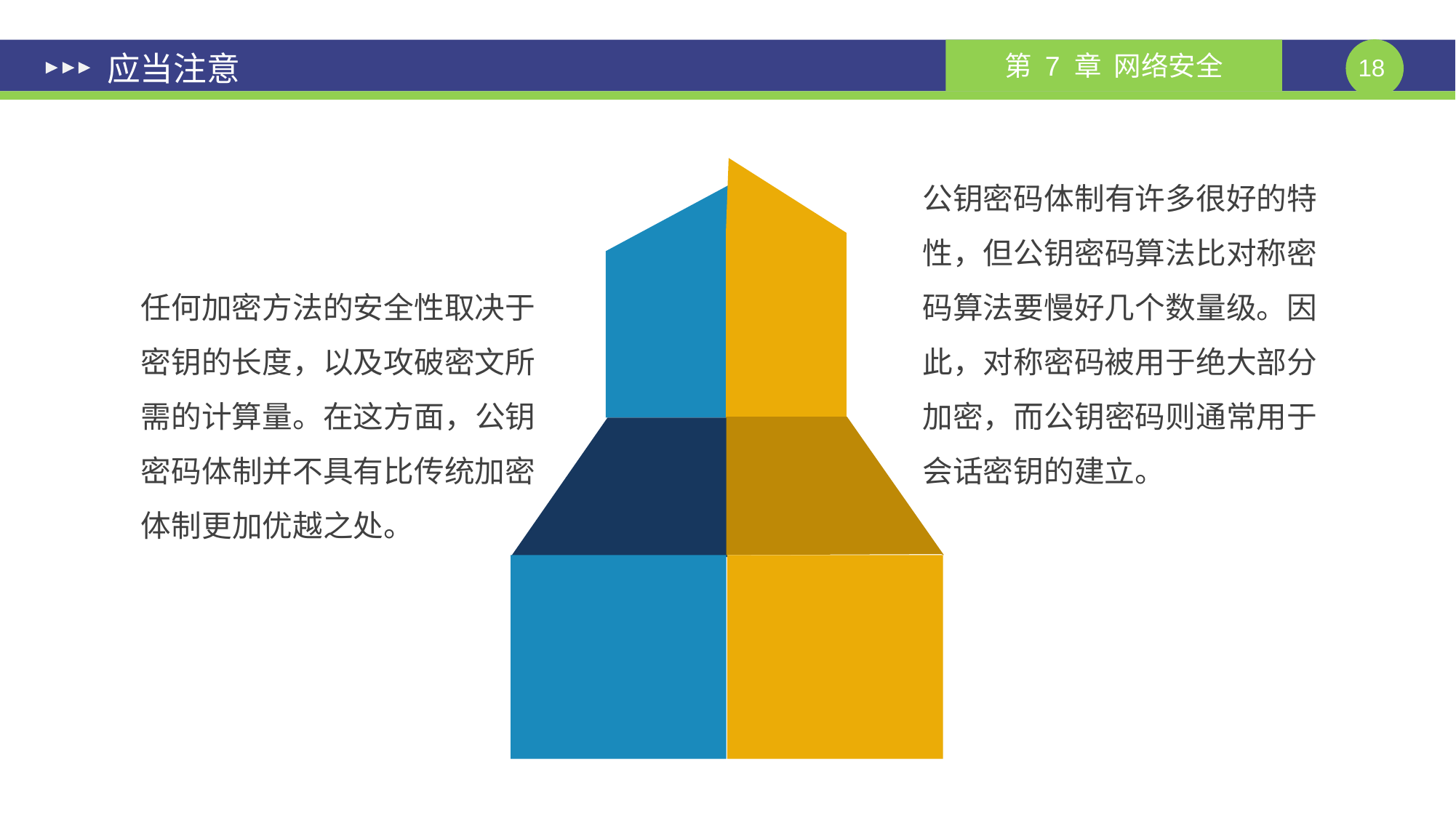

# 应当注意
公钥密码体制有许多很好的特性，但公钥密码算法比对称密码算法要慢好几个数量级。因此，对称密码被用于绝大部分加密，而公钥密码则通常用于会话密钥的建立。

任何加密方法的安全性取决于密钥的长度，以及攻破密文所需的计算量。在这方面，公钥密码体制并不具有比传统加密体制更加优越之处。